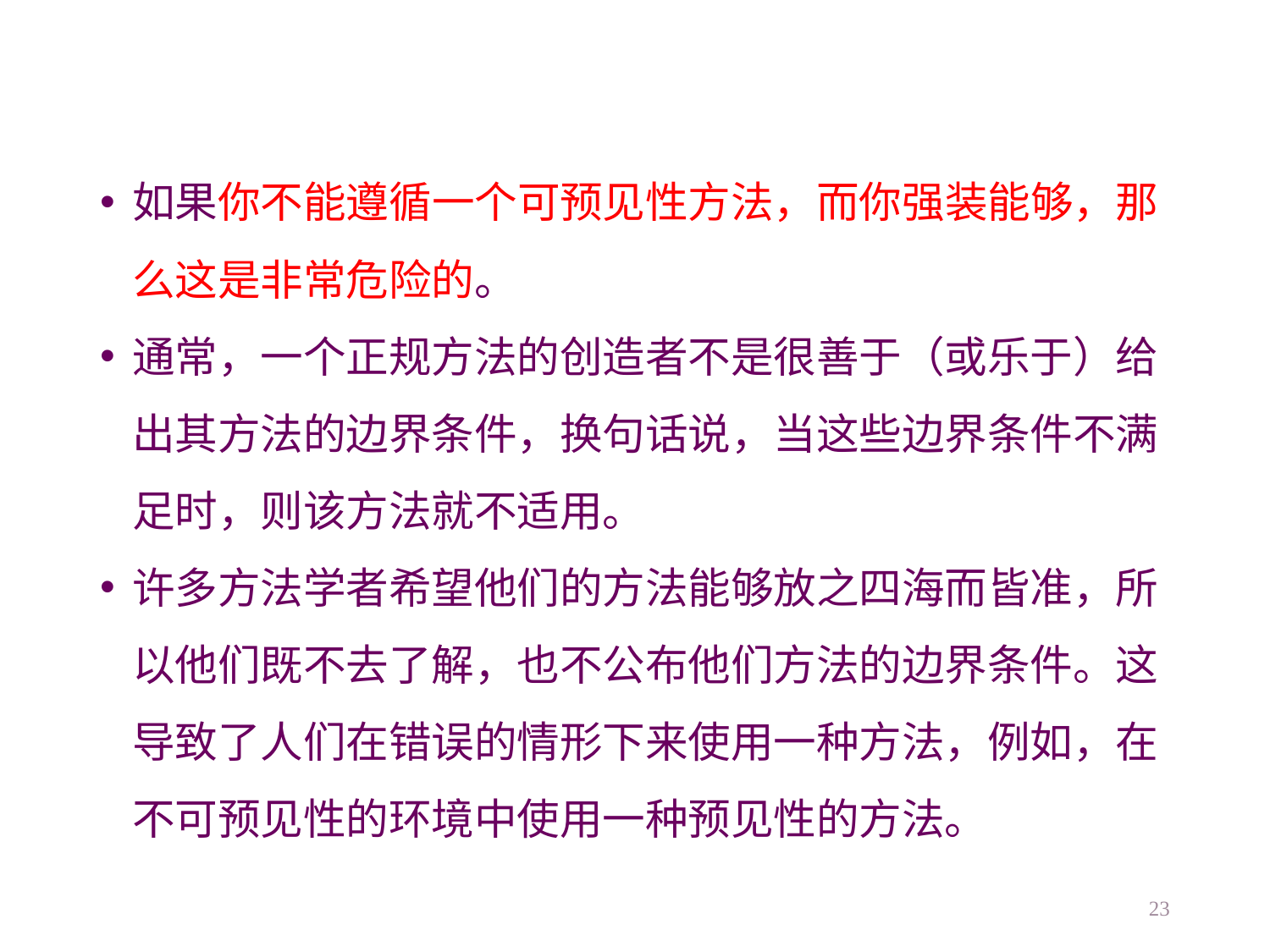

如果你不能遵循一个可预见性方法，而你强装能够，那么这是非常危险的。
通常，一个正规方法的创造者不是很善于（或乐于）给出其方法的边界条件，换句话说，当这些边界条件不满足时，则该方法就不适用。
许多方法学者希望他们的方法能够放之四海而皆准，所以他们既不去了解，也不公布他们方法的边界条件。这导致了人们在错误的情形下来使用一种方法，例如，在不可预见性的环境中使用一种预见性的方法。

23